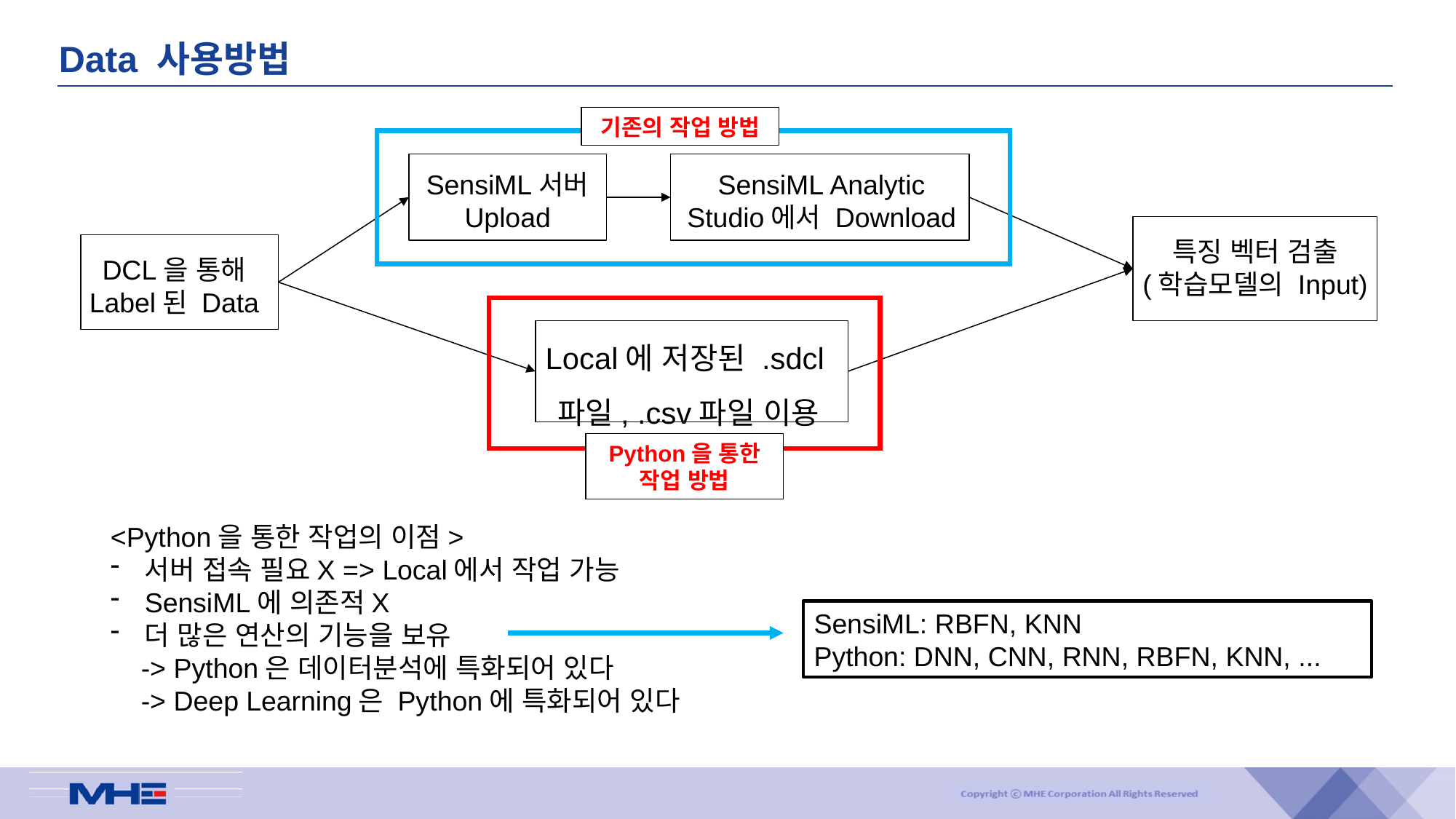

Data 사용방법
기존의 작업 방법

SensiML Analytic Studio에서 Download
SensiML서버 Upload

특징 벡터 검출
(학습모델의 Input)

DCL을 통해 Label된 Data

Local에 저장된 .sdcl파일, .csv파일 이용

Python을 통한 작업 방법
<Python을 통한 작업의 이점>
서버 접속 필요X => Local에서 작업 가능
SensiML에 의존적X
더 많은 연산의 기능을 보유
    -> Python은 데이터분석에 특화되어 있다
    -> Deep Learning은 Python에 특화되어 있다
SensiML: RBFN, KNN
Python: DNN, CNN, RNN, RBFN, KNN, ...